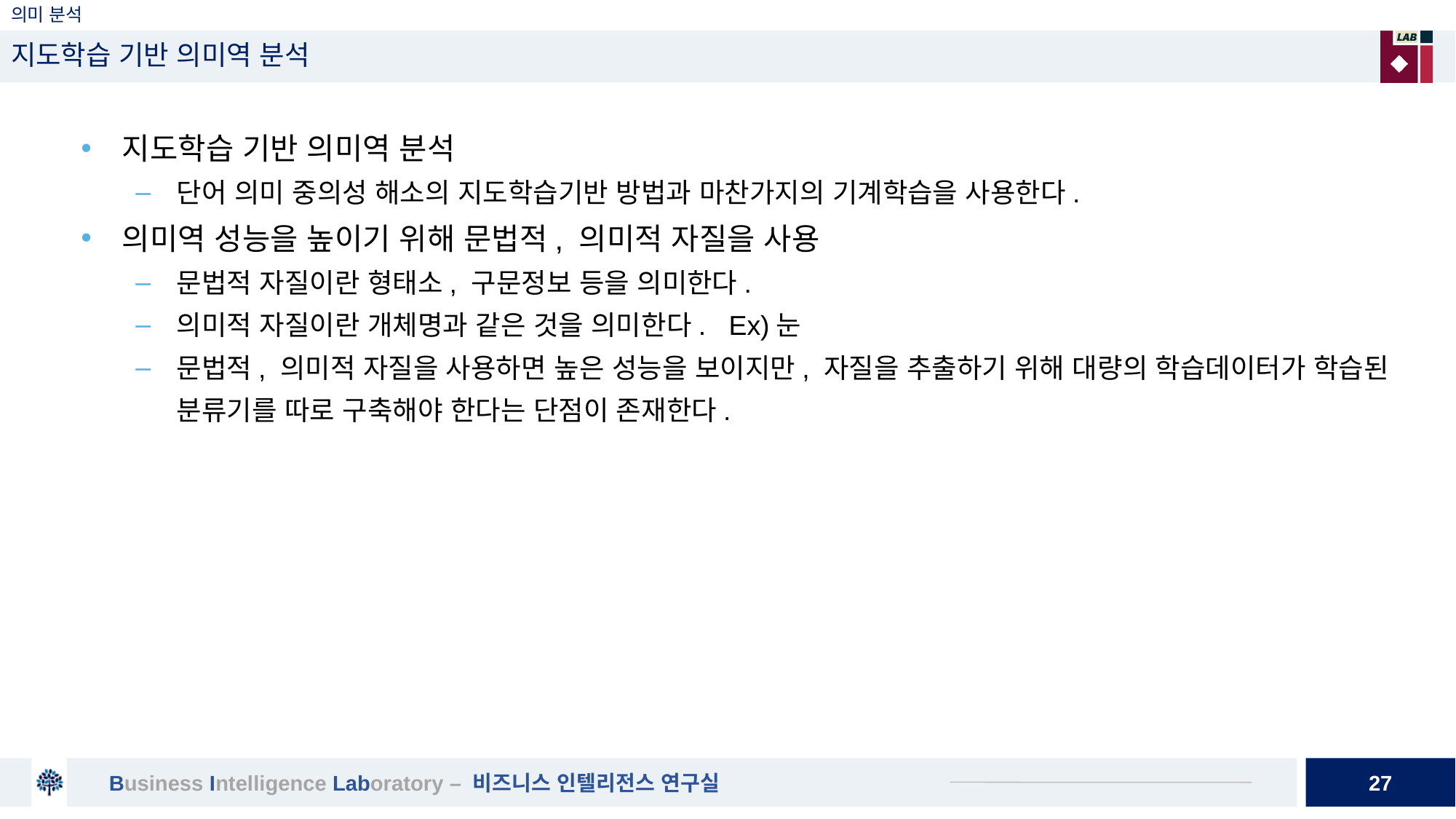

# 의미 분석
지도학습 기반 의미역 분석

지도학습 기반 의미역 분석
단어 의미 중의성 해소의 지도학습기반 방법과 마찬가지의 기계학습을 사용한다.
의미역 성능을 높이기 위해 문법적, 의미적 자질을 사용
문법적 자질이란 형태소, 구문정보 등을 의미한다.
의미적 자질이란 개체명과 같은 것을 의미한다.   Ex)눈
문법적, 의미적 자질을 사용하면 높은 성능을 보이지만, 자질을 추출하기 위해 대량의 학습데이터가 학습된 분류기를 따로 구축해야 한다는 단점이 존재한다.

27